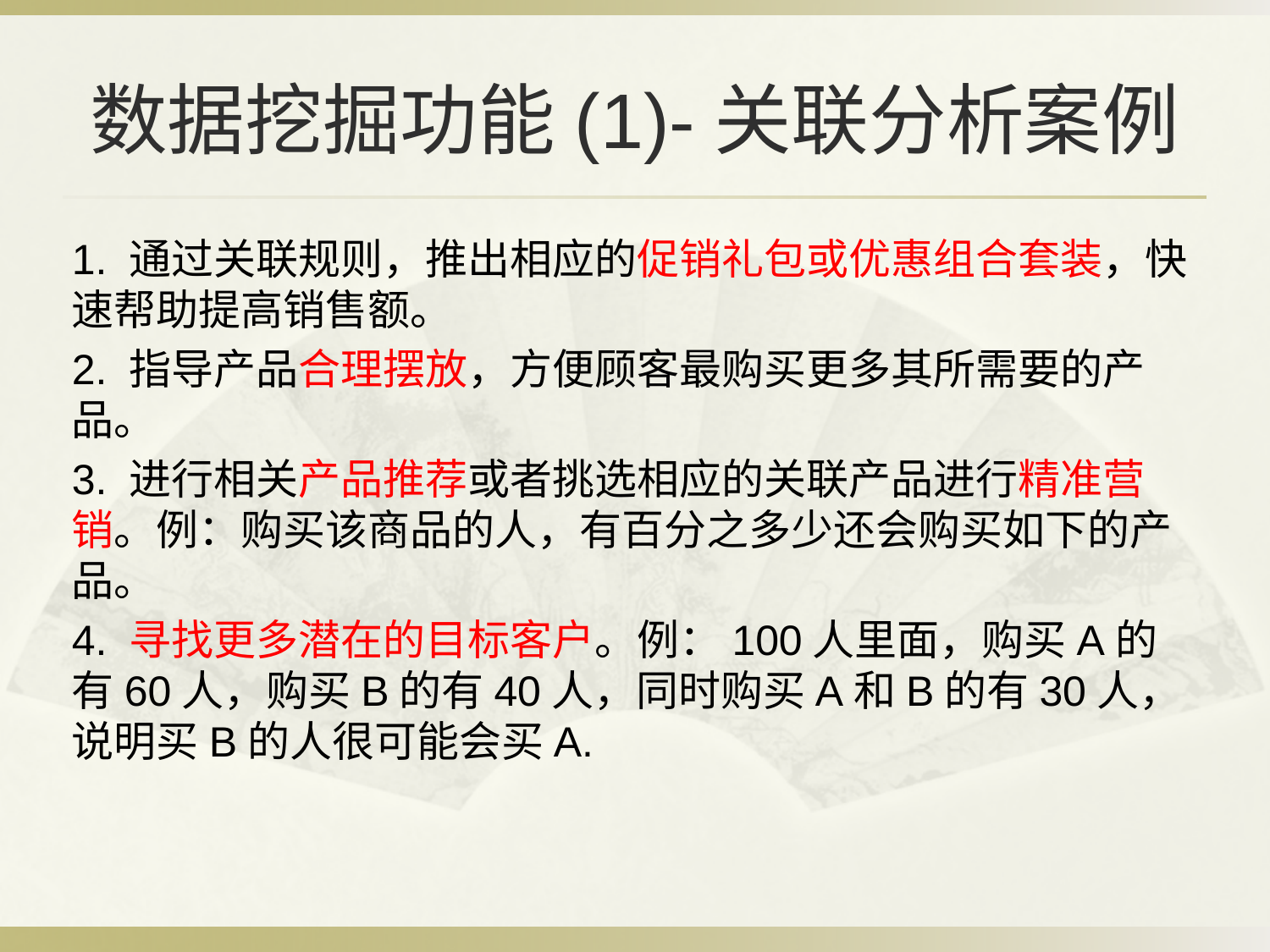

# 数据挖掘功能(1)-关联分析案例
1. 通过关联规则，推出相应的促销礼包或优惠组合套装，快速帮助提高销售额。
2. 指导产品合理摆放，方便顾客最购买更多其所需要的产品。
3. 进行相关产品推荐或者挑选相应的关联产品进行精准营销。例：购买该商品的人，有百分之多少还会购买如下的产品。
4. 寻找更多潜在的目标客户。例：100人里面，购买A的有60人，购买B的有40人，同时购买A和B的有30人，说明买B的人很可能会买A.